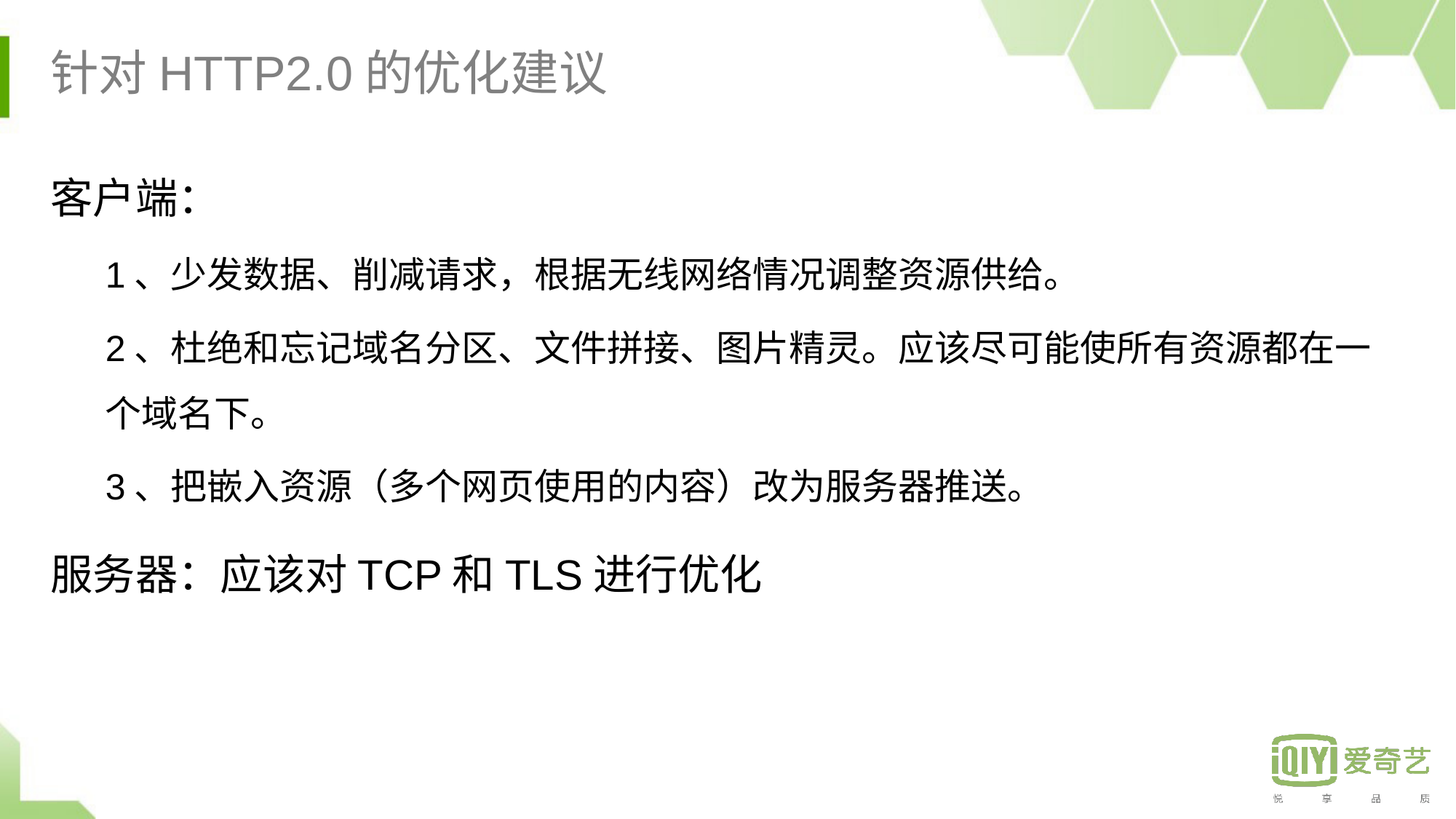

# 针对HTTP2.0的优化建议
客户端：
1、少发数据、削减请求，根据无线网络情况调整资源供给。
2、杜绝和忘记域名分区、文件拼接、图片精灵。应该尽可能使所有资源都在一个域名下。
3、把嵌入资源（多个网页使用的内容）改为服务器推送。
服务器：应该对TCP和TLS进行优化